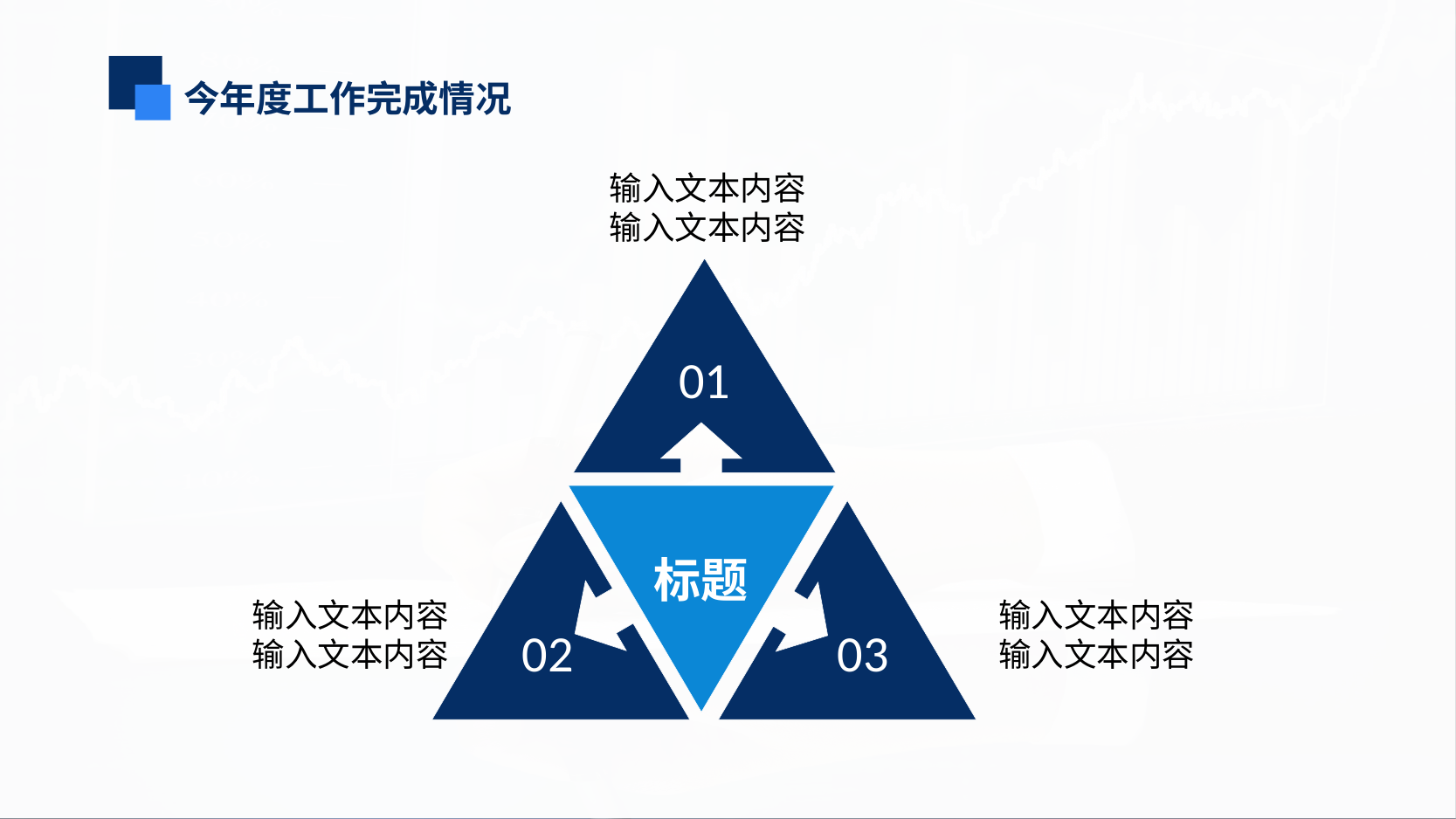

今年度工作完成情况

输入文本内容
输入文本内容
01
标题
02
03
输入文本内容
输入文本内容
输入文本内容
输入文本内容